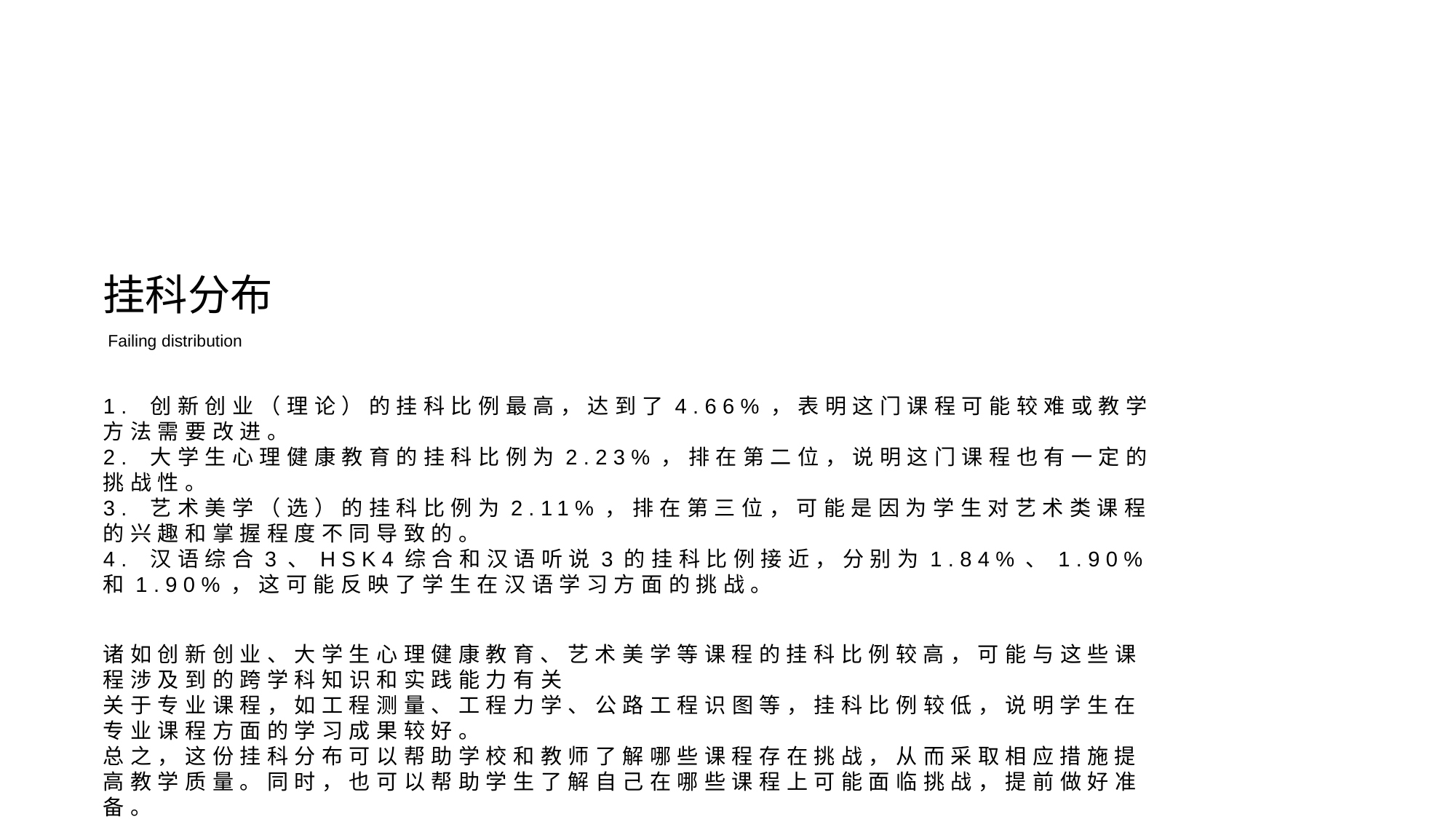

挂科分布
 Failing distribution
1. 创新创业（理论）的挂科比例最高，达到了4.66%，表明这门课程可能较难或教学方法需要改进。
2. 大学生心理健康教育的挂科比例为2.23%，排在第二位，说明这门课程也有一定的挑战性。
3. 艺术美学（选）的挂科比例为2.11%，排在第三位，可能是因为学生对艺术类课程的兴趣和掌握程度不同导致的。
4. 汉语综合3、HSK4综合和汉语听说3的挂科比例接近，分别为1.84%、1.90%和1.90%，这可能反映了学生在汉语学习方面的挑战。
诸如创新创业、大学生心理健康教育、艺术美学等课程的挂科比例较高，可能与这些课程涉及到的跨学科知识和实践能力有关
关于专业课程，如工程测量、工程力学、公路工程识图等，挂科比例较低，说明学生在专业课程方面的学习成果较好。
总之，这份挂科分布可以帮助学校和教师了解哪些课程存在挑战，从而采取相应措施提高教学质量。同时，也可以帮助学生了解自己在哪些课程上可能面临挑战，提前做好准备。